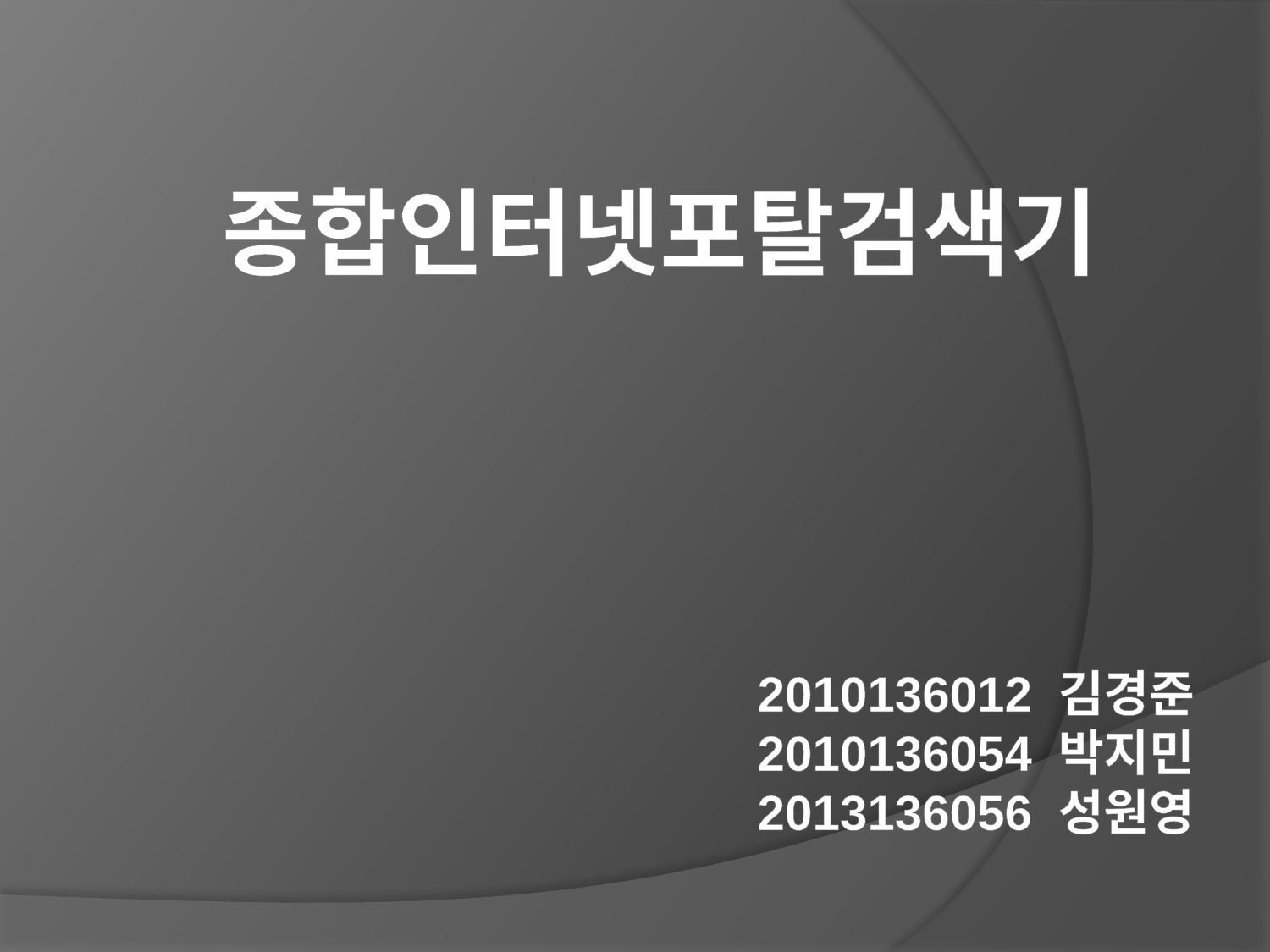

# 종합인터넷포탈검색기
2010136012 김경준
2010136054 박지민
2013136056 성원영